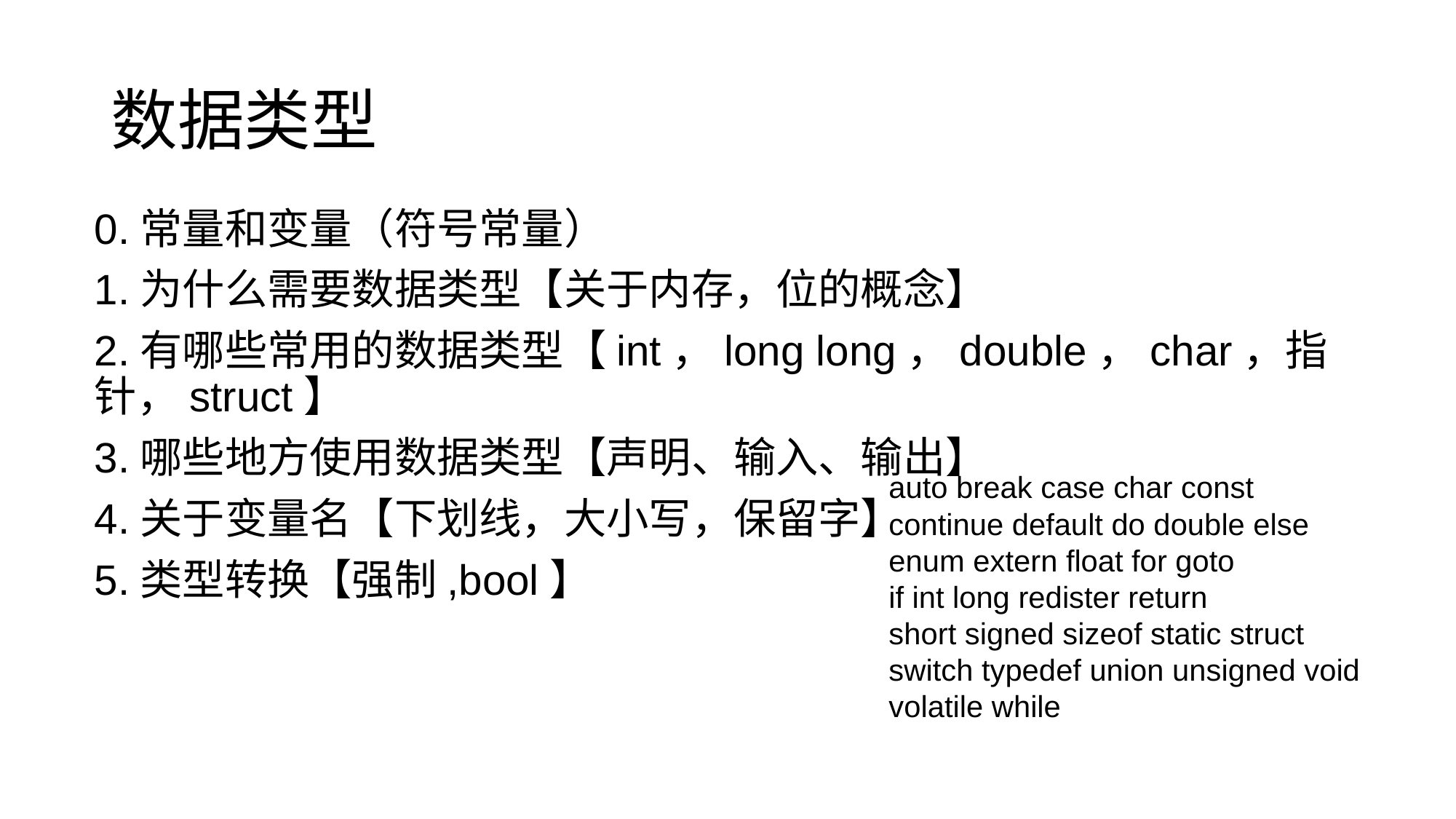

# 数据类型
0.常量和变量（符号常量）
1.为什么需要数据类型【关于内存，位的概念】
2.有哪些常用的数据类型【int，long long，double，char，指针，struct】
3.哪些地方使用数据类型【声明、输入、输出】
4.关于变量名【下划线，大小写，保留字】
5.类型转换【强制,bool】
auto break case char const
continue default do double else
enum extern float for goto
if int long redister return
short signed sizeof static struct
switch typedef union unsigned void
volatile while